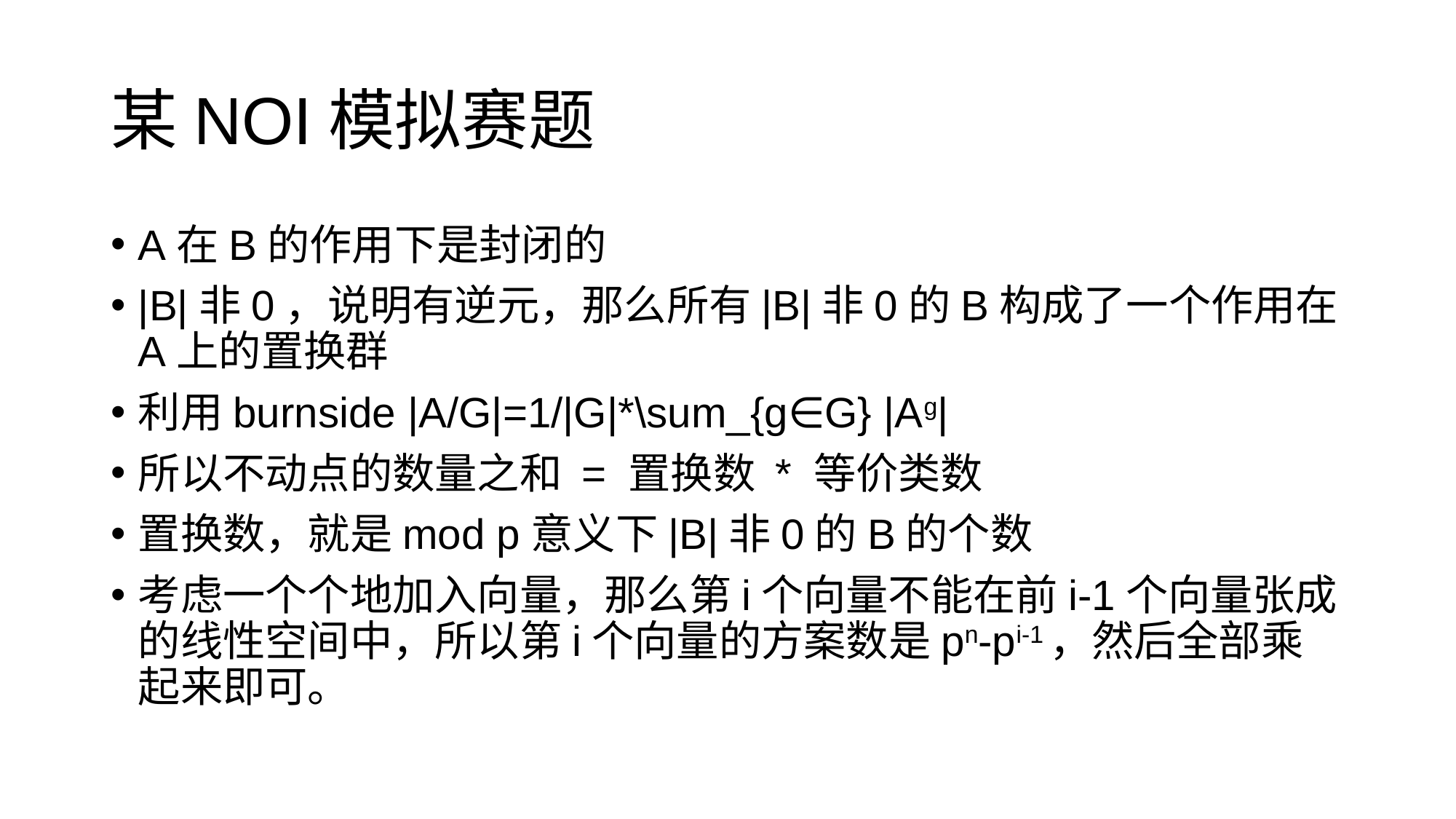

# 某NOI模拟赛题
A在B的作用下是封闭的
|B|非0，说明有逆元，那么所有|B|非0的B构成了一个作用在A上的置换群
利用burnside |A/G|=1/|G|*\sum_{g∈G} |Ag|
所以不动点的数量之和 = 置换数 * 等价类数
置换数，就是mod p意义下|B|非0的B的个数
考虑一个个地加入向量，那么第i个向量不能在前i-1个向量张成的线性空间中，所以第i个向量的方案数是pn-pi-1，然后全部乘起来即可。